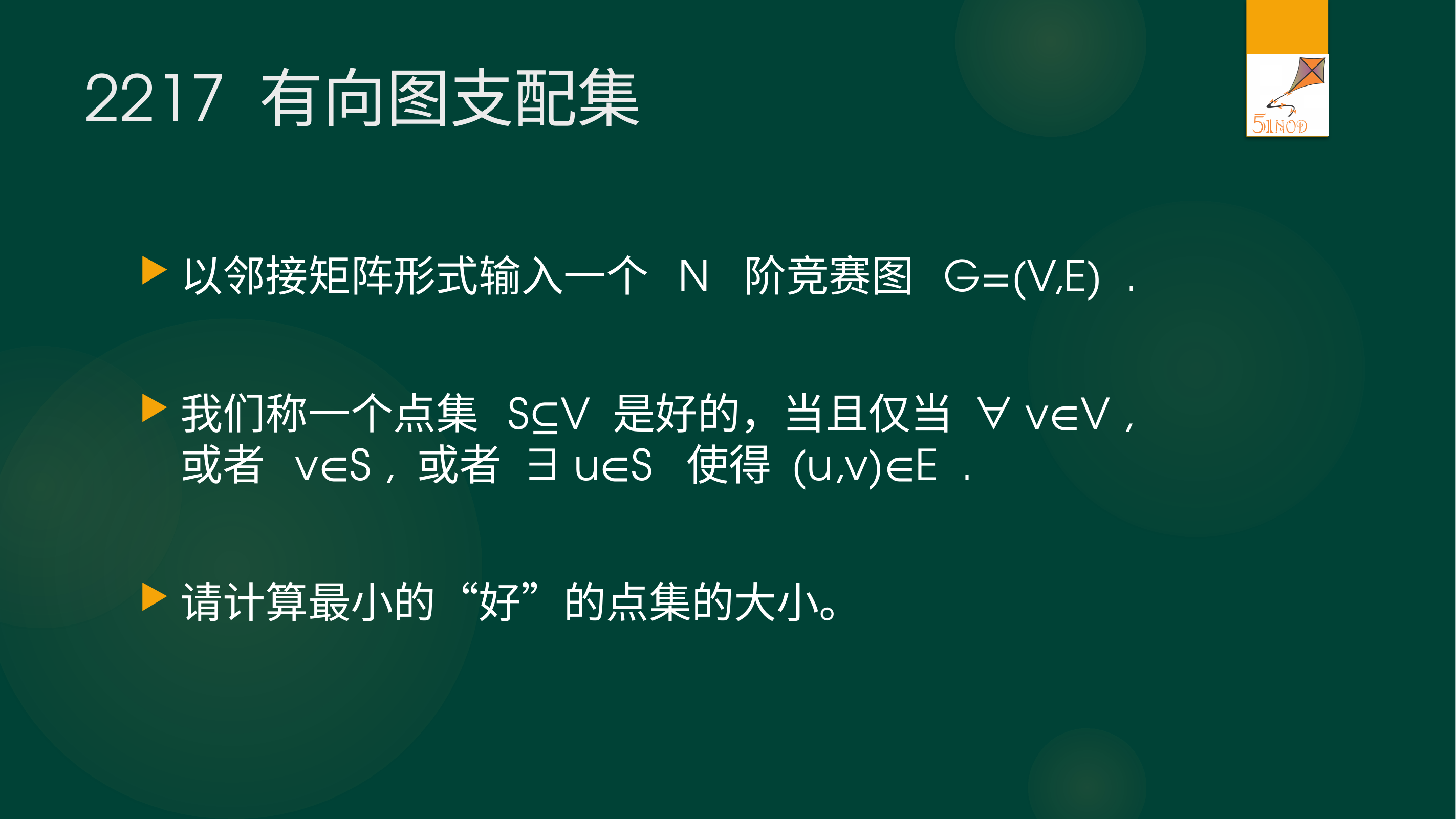

# 2217 有向图支配集
以邻接矩阵形式输入一个  N  阶竞赛图  G=(V,E)  .

我们称一个点集  S⊆V 是好的，当且仅当  ∀v∈V , 或者  v∈S , 或者  ∃u∈S  使得 (u,v)∈E  .

请计算最小的“好”的点集的大小。